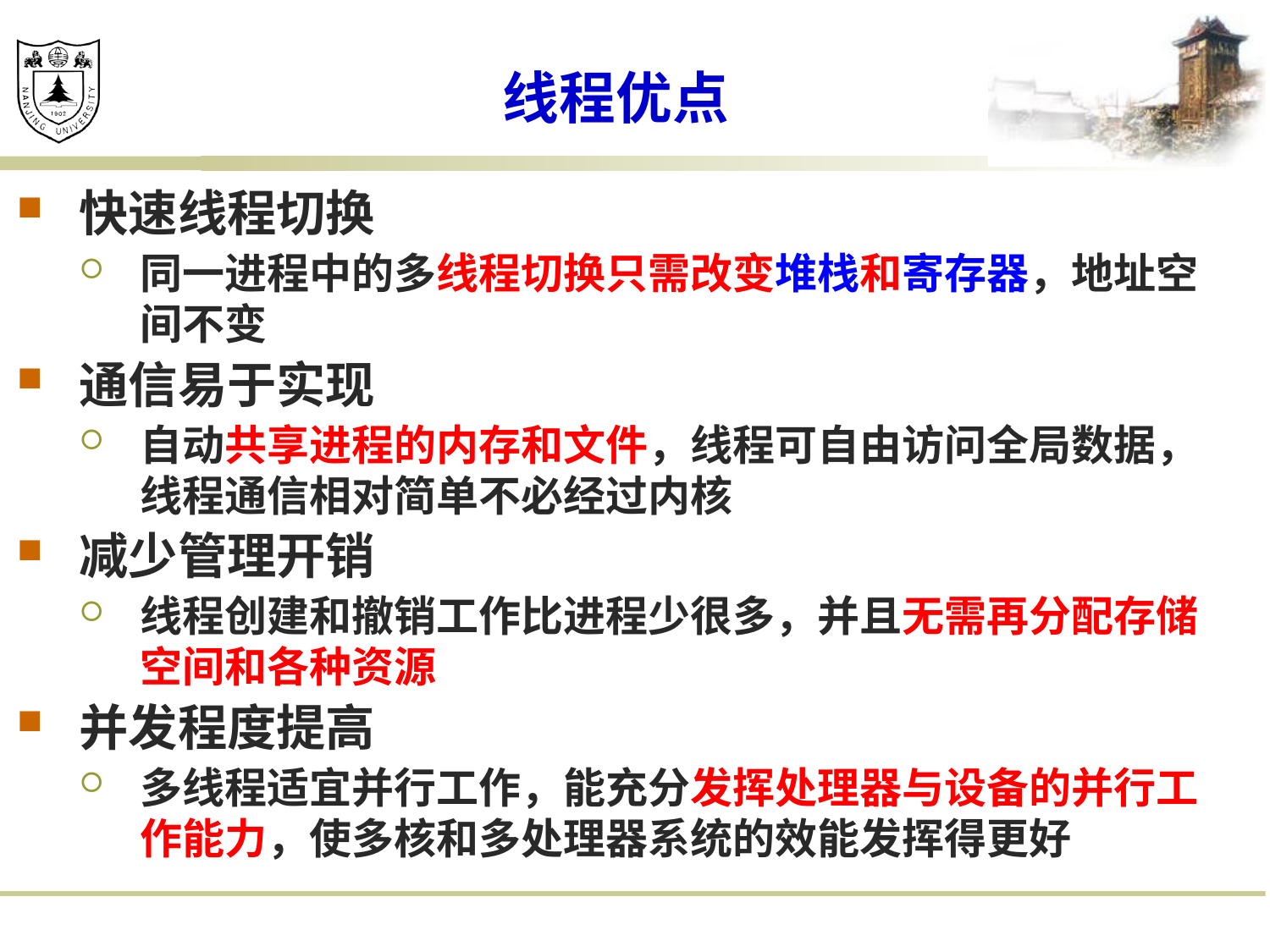

线程优点
快速线程切换
同一进程中的多线程切换只需改变堆栈和寄存器，地址空间不变
通信易于实现
自动共享进程的内存和文件，线程可自由访问全局数据，线程通信相对简单不必经过内核
减少管理开销
线程创建和撤销工作比进程少很多，并且无需再分配存储空间和各种资源
并发程度提高
多线程适宜并行工作，能充分发挥处理器与设备的并行工作能力，使多核和多处理器系统的效能发挥得更好
112